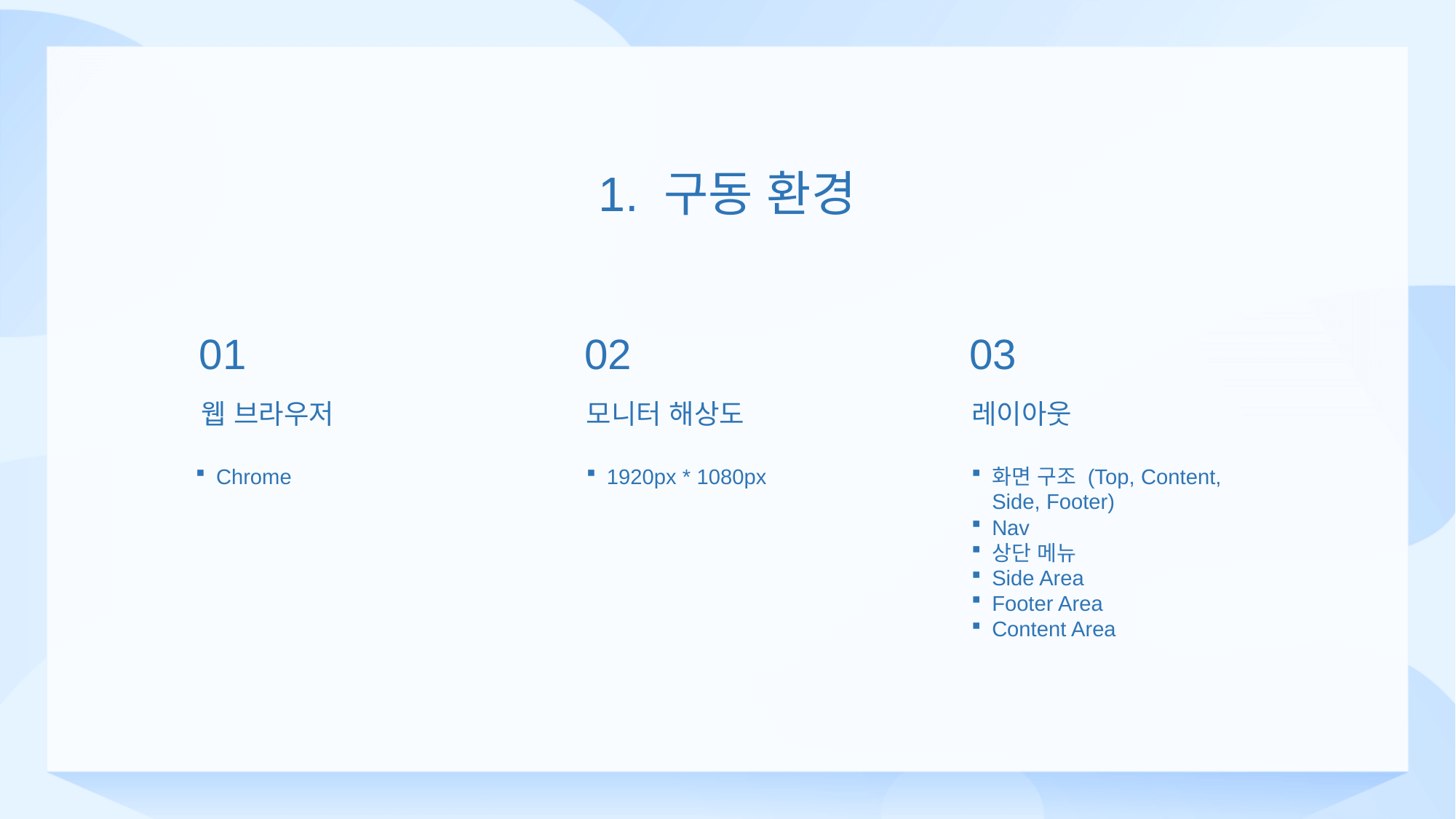

1. 구동 환경
01
02
03
웹 브라우저
모니터 해상도
레이아웃
Chrome
1920px * 1080px
화면 구조 (Top, Content, Side, Footer)
Nav
상단 메뉴
Side Area
Footer Area
Content Area